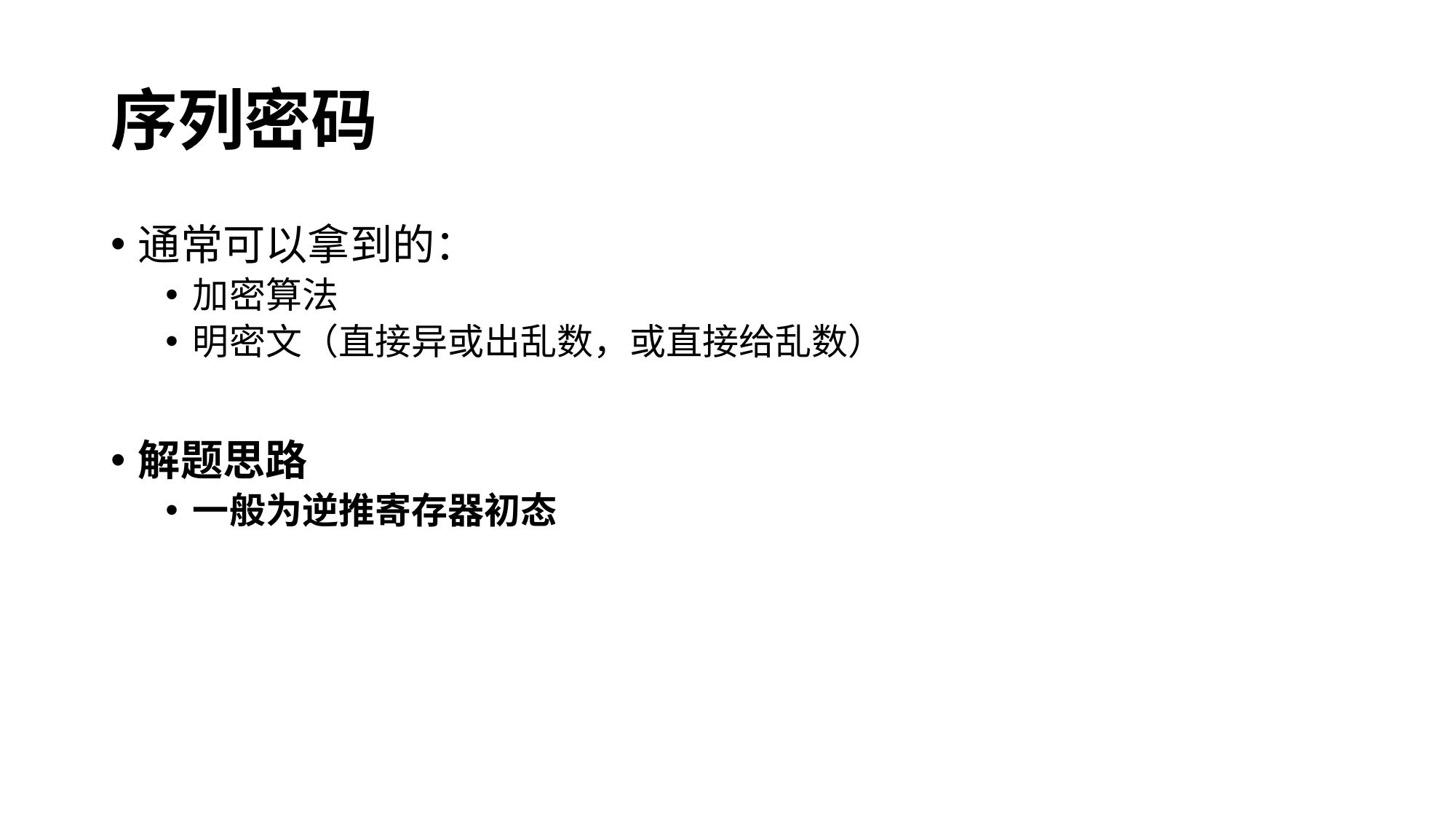

# 序列密码
通常可以拿到的：
加密算法
明密文（直接异或出乱数，或直接给乱数）

解题思路
一般为逆推寄存器初态